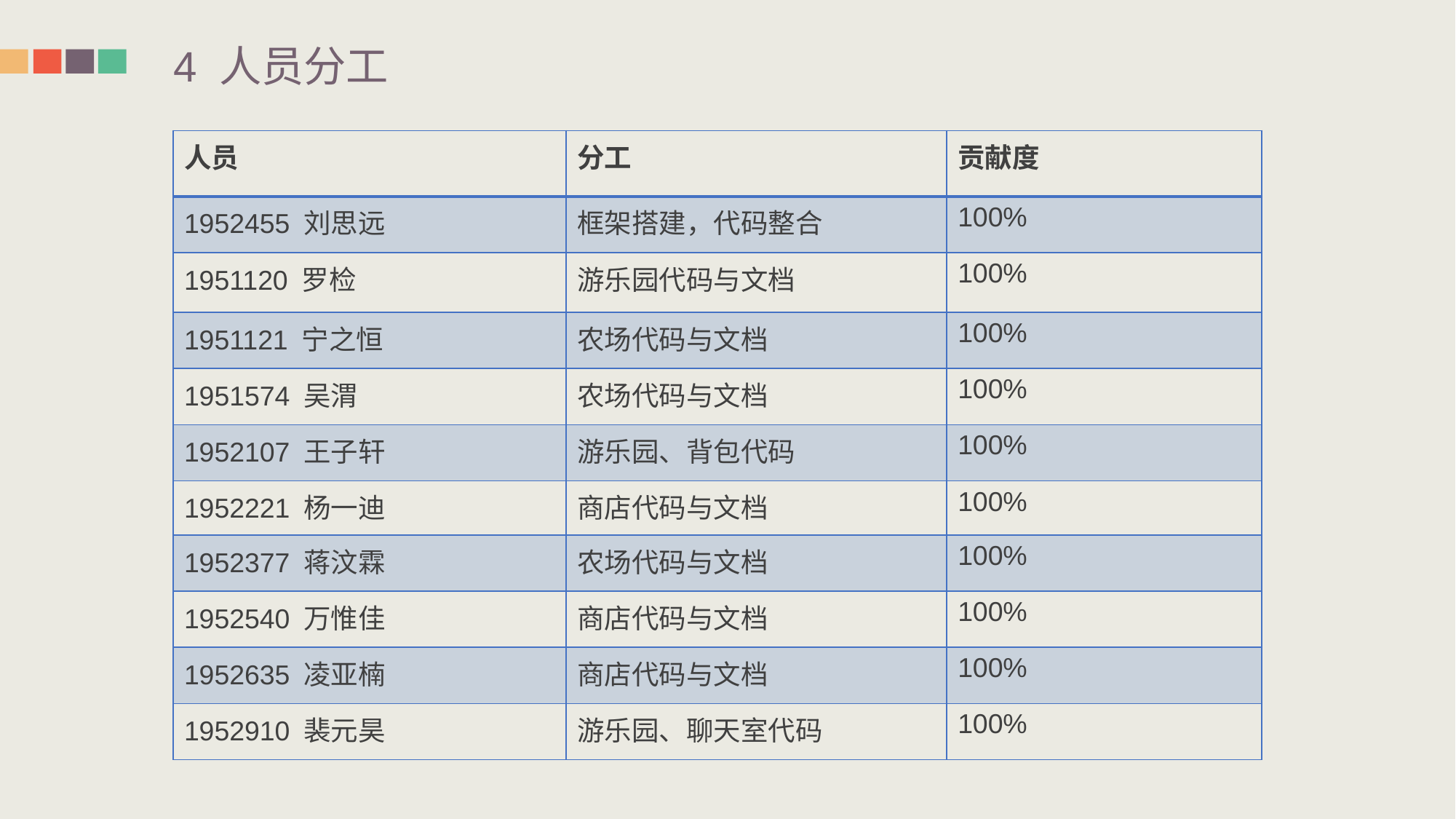

4 人员分工

| 人员 | 分工 | 贡献度 |
| --- | --- | --- |
| 1952455 刘思远 | 框架搭建，代码整合 | 100% |
| 1951120 罗检 | 游乐园代码与文档 | 100% |
| 1951121 宁之恒 | 农场代码与文档 | 100% |
| 1951574 吴渭 | 农场代码与文档 | 100% |
| 1952107 王子轩 | 游乐园、背包代码 | 100% |
| 1952221 杨一迪 | 商店代码与文档 | 100% |
| 1952377 蒋汶霖 | 农场代码与文档 | 100% |
| 1952540 万惟佳 | 商店代码与文档 | 100% |
| 1952635 凌亚楠 | 商店代码与文档 | 100% |
| 1952910 裴元昊 | 游乐园、聊天室代码 | 100% |